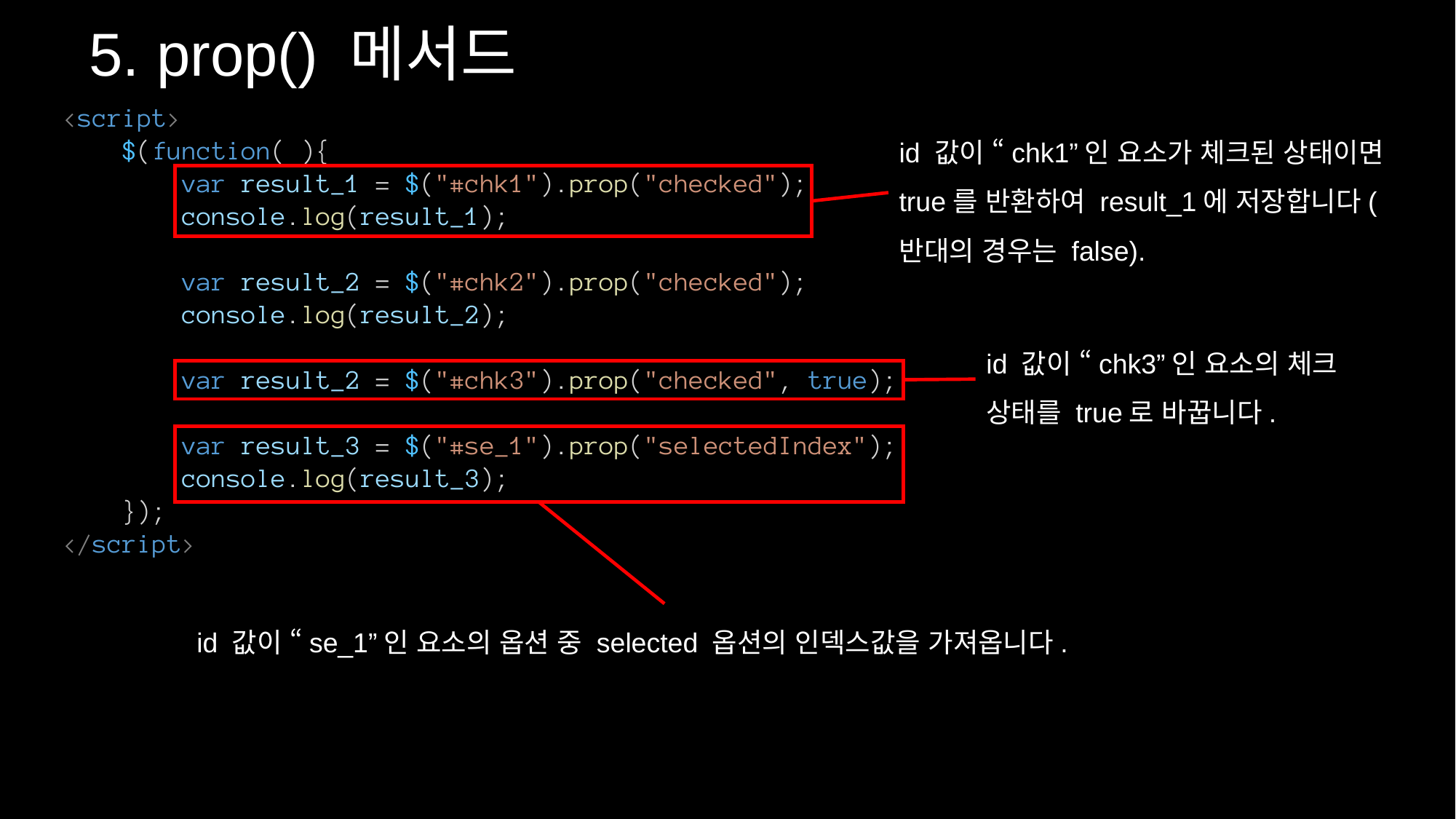

5. prop() 메서드
<script>
    $(function( ){
        var result_1 = $("#chk1").prop("checked");
        console.log(result_1);
        var result_2 = $("#chk2").prop("checked");
        console.log(result_2);
        var result_2 = $("#chk3").prop("checked", true);
        var result_3 = $("#se_1").prop("selectedIndex");
        console.log(result_3);
    });
</script>
id 값이 “chk1”인 요소가 체크된 상태이면 true를 반환하여 result_1에 저장합니다(반대의 경우는 false).

id 값이 “chk3”인 요소의 체크 상태를 true로 바꿉니다.

id 값이 “se_1”인 요소의 옵션 중 selected 옵션의 인덱스값을 가져옵니다.